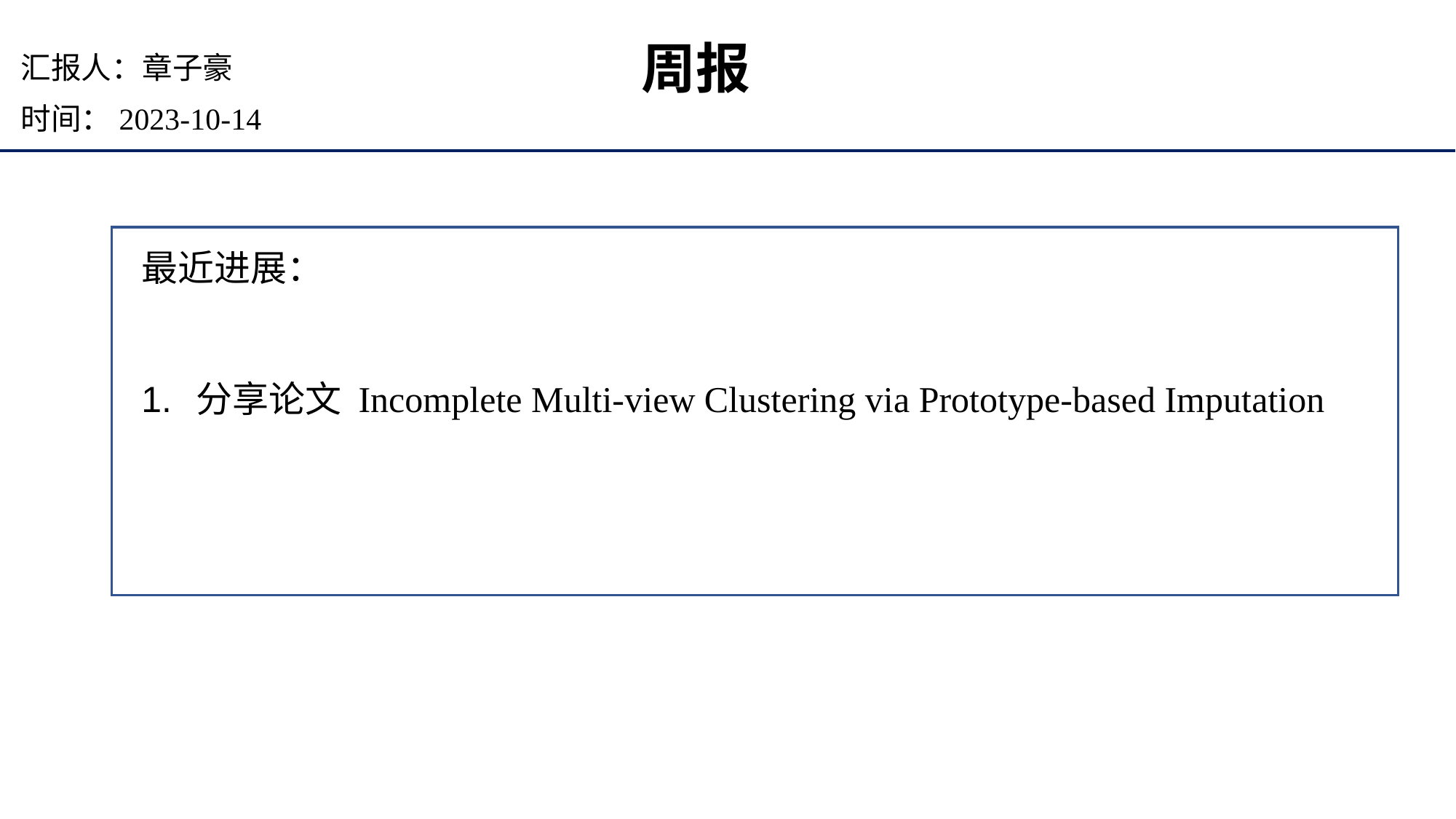

周报
汇报人：章子豪
时间：2023-10-14

最近进展：

分享论文 Incomplete Multi-view Clustering via Prototype-based Imputation